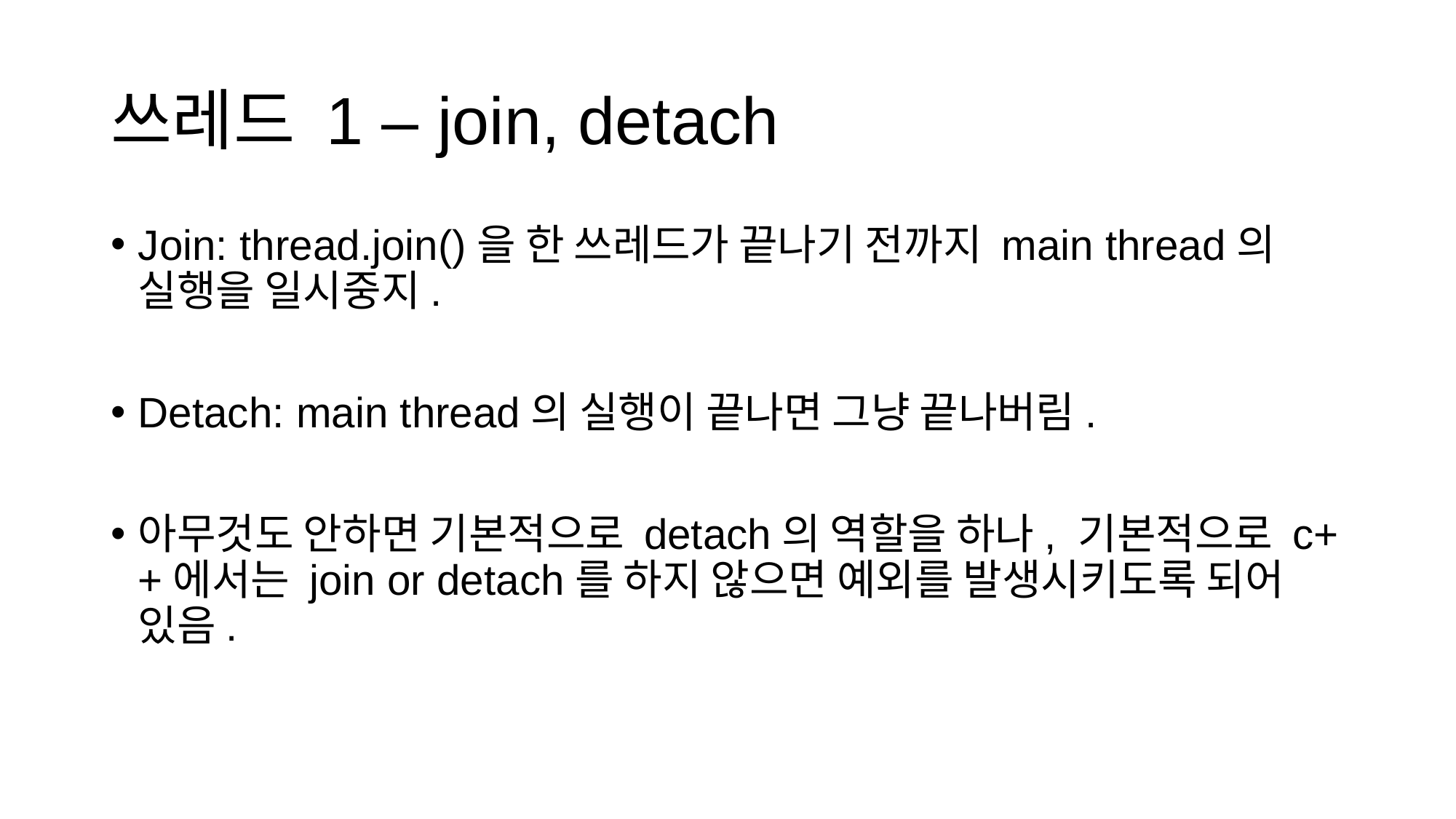

# 쓰레드 1 – join, detach
Join: thread.join()을 한 쓰레드가 끝나기 전까지 main thread의 실행을 일시중지.

Detach: main thread의 실행이 끝나면 그냥 끝나버림.

아무것도 안하면 기본적으로 detach의 역할을 하나, 기본적으로 c++에서는 join or detach를 하지 않으면 예외를 발생시키도록 되어 있음.